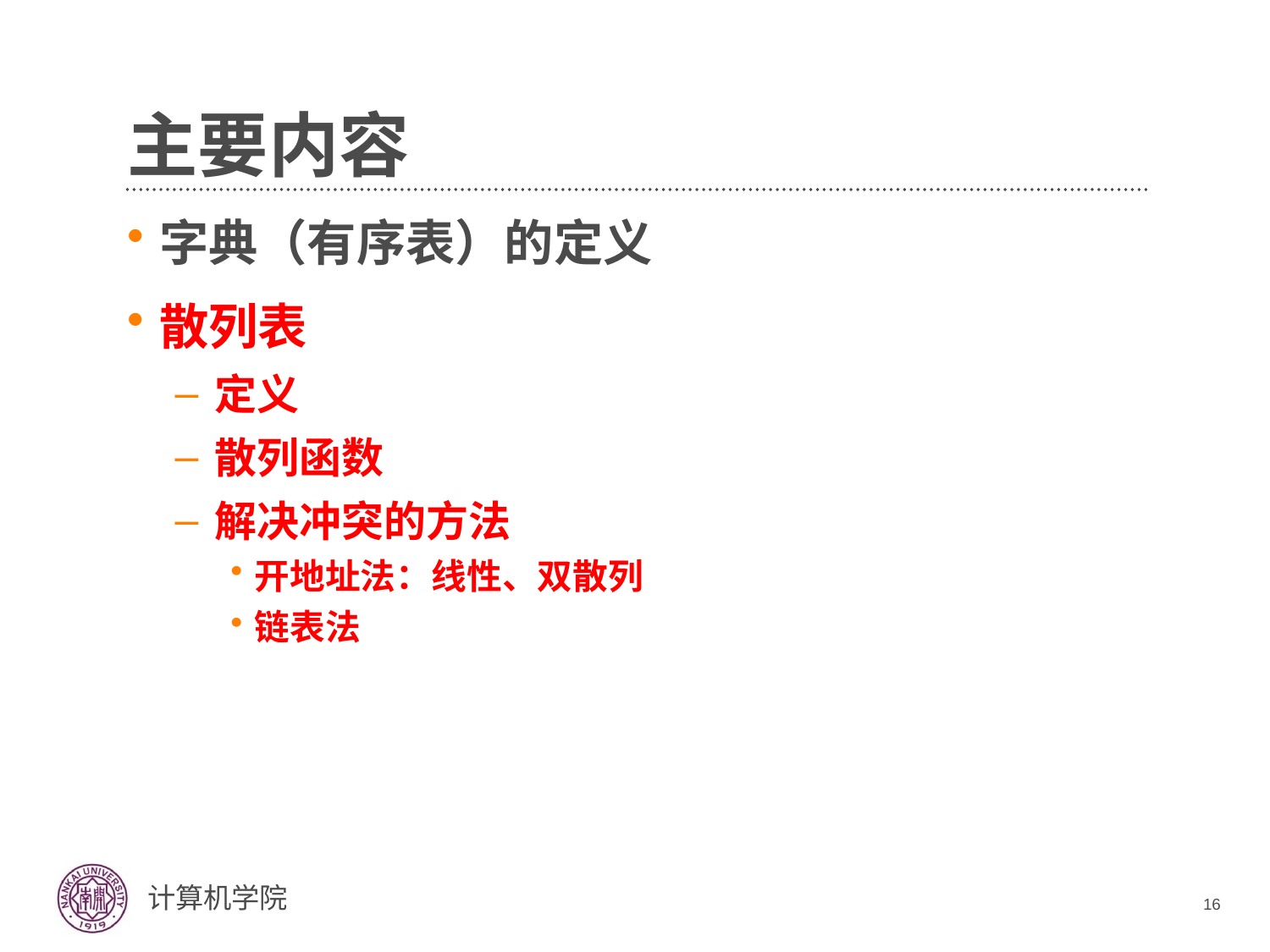

# 主要内容
字典（有序表）的定义
散列表
定义
散列函数
解决冲突的方法
开地址法：线性、双散列
链表法
16